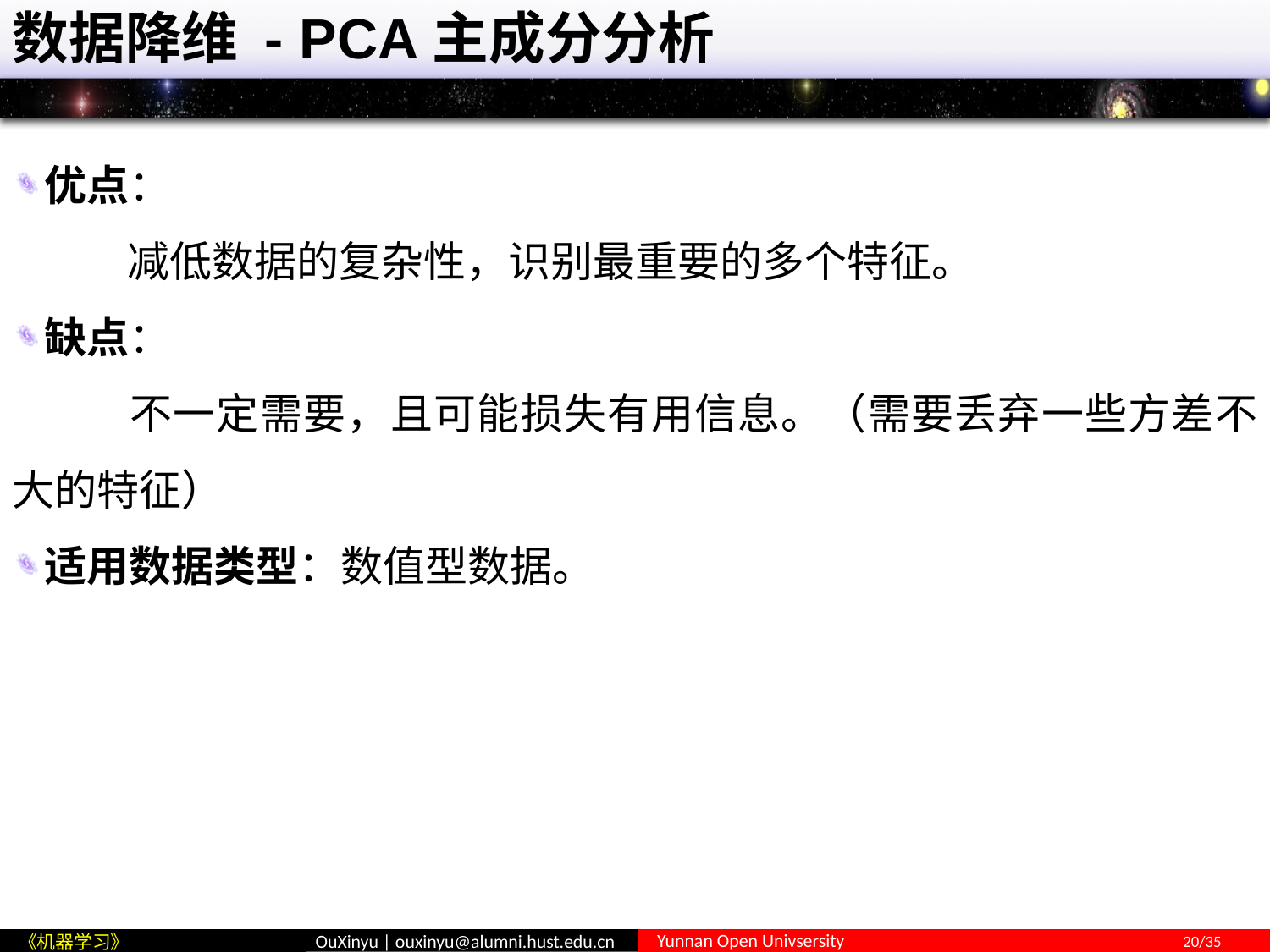

# 数据降维 - PCA主成分分析
优点：
           减低数据的复杂性，识别最重要的多个特征。
缺点：
          不一定需要，且可能损失有用信息。（需要丢弃一些方差不大的特征）
适用数据类型：数值型数据。